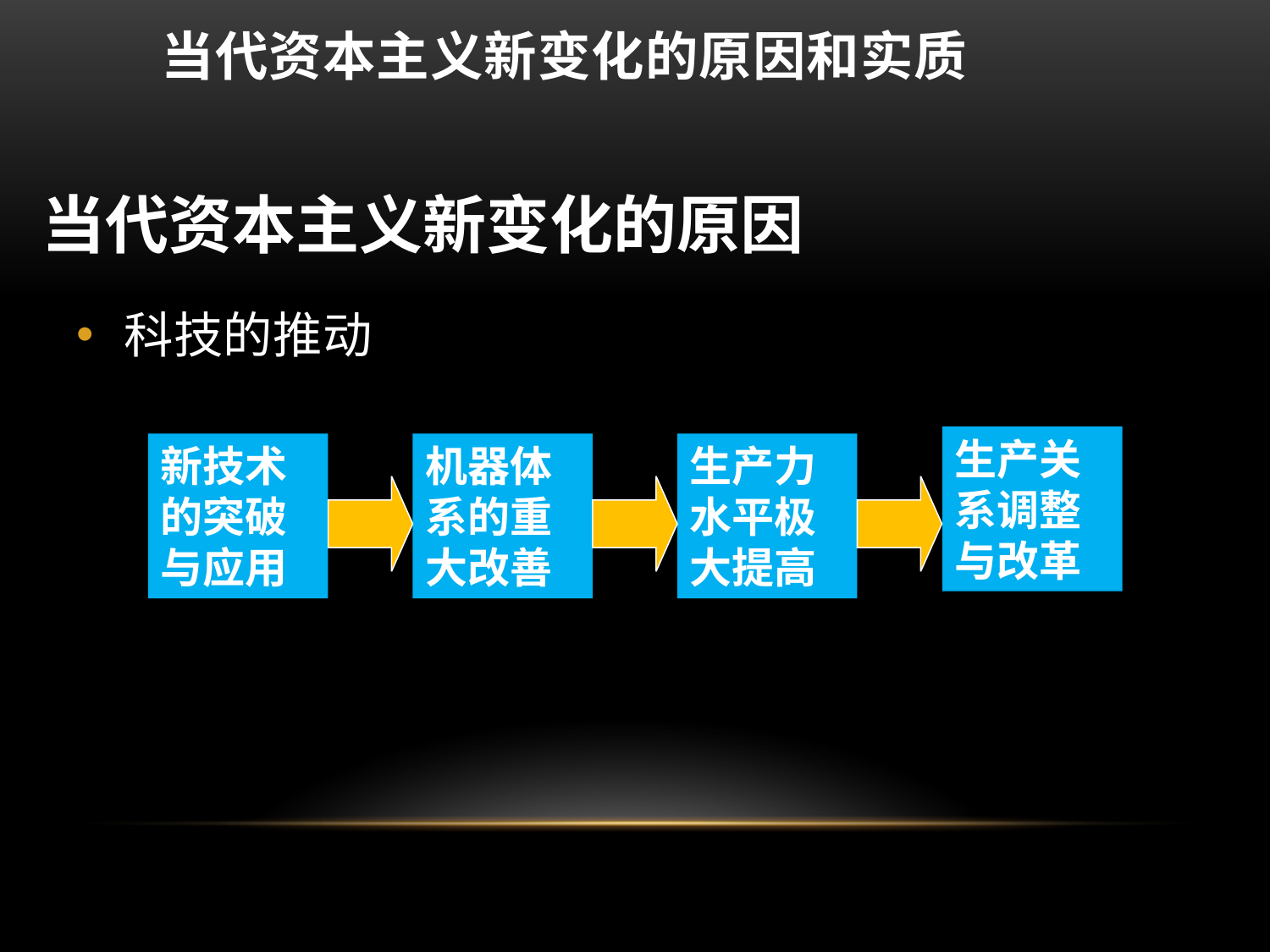

# 当代资本主义新变化的原因和实质
当代资本主义新变化的原因
科技的推动

生产关系调整与改革
新技术的突破与应用
机器体系的重大改善
生产力水平极大提高